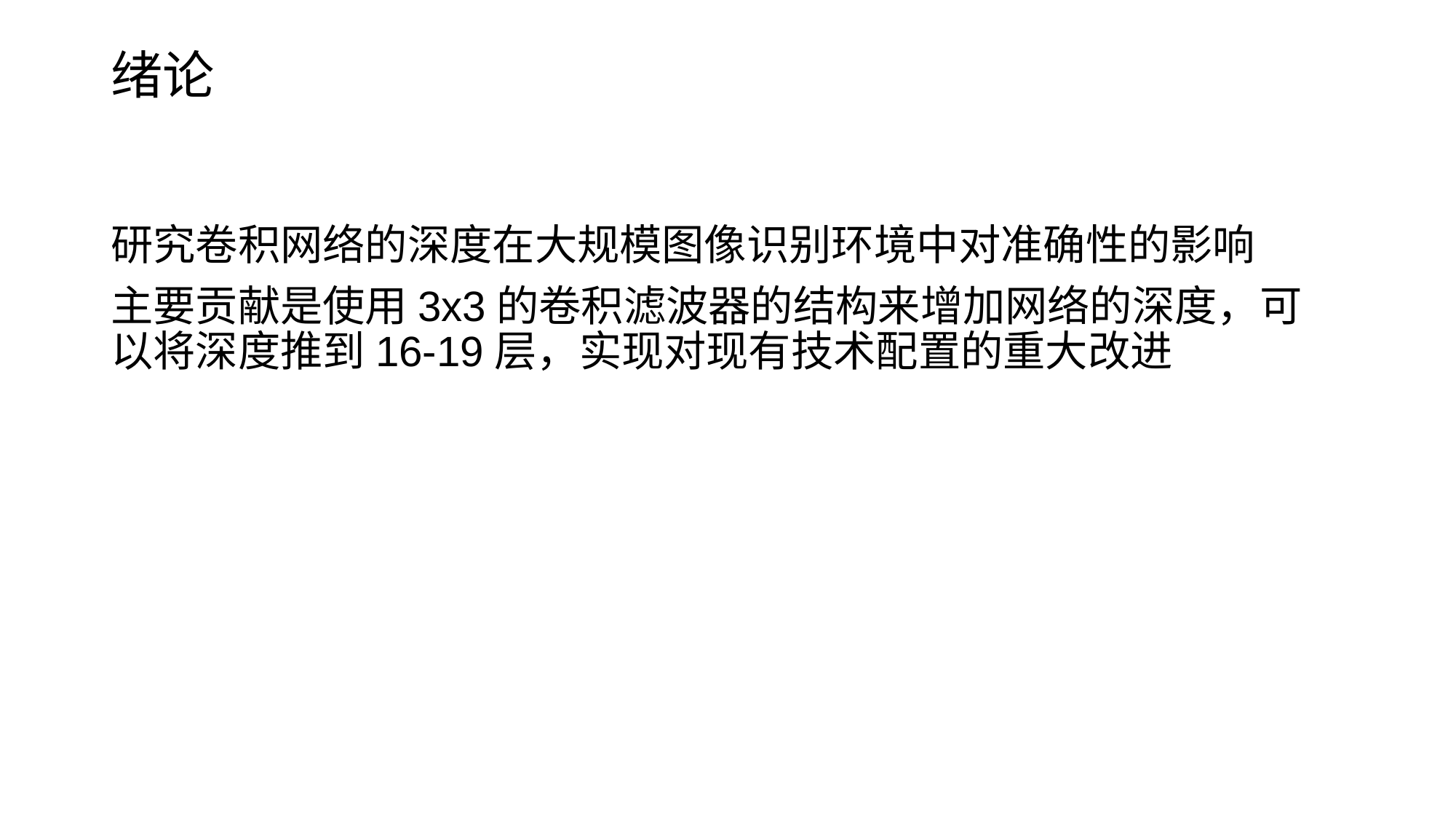

# 绪论
研究卷积网络的深度在大规模图像识别环境中对准确性的影响
主要贡献是使用3x3的卷积滤波器的结构来增加网络的深度，可以将深度推到16-19层，实现对现有技术配置的重大改进